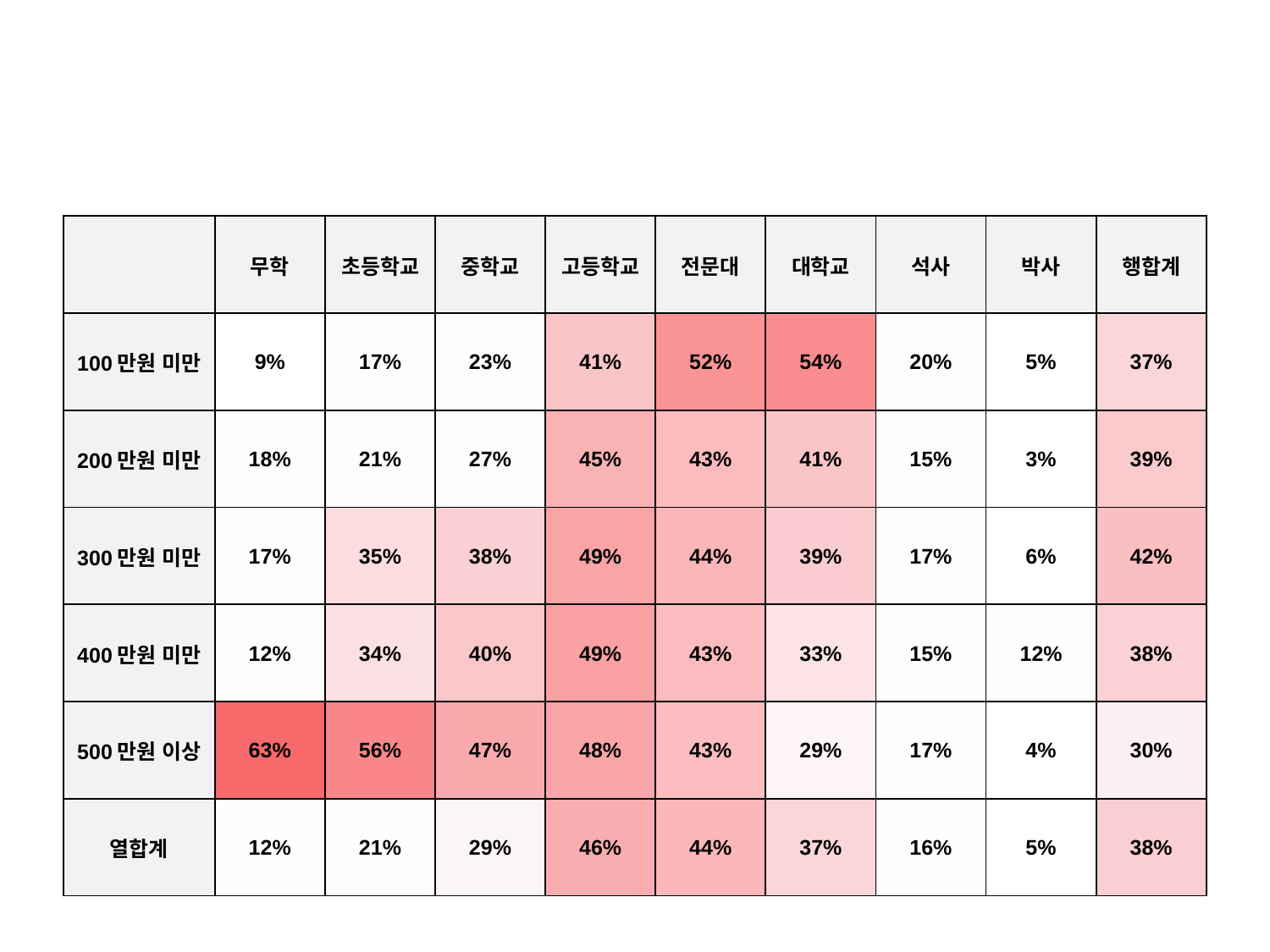

#
|  | 무학 | 초등학교 | 중학교 | 고등학교 | 전문대 | 대학교 | 석사 | 박사 | 행합계 |
| --- | --- | --- | --- | --- | --- | --- | --- | --- | --- |
| 100만원 미만 | 9% | 17% | 23% | 41% | 52% | 54% | 20% | 5% | 37% |
| 200만원 미만 | 18% | 21% | 27% | 45% | 43% | 41% | 15% | 3% | 39% |
| 300만원 미만 | 17% | 35% | 38% | 49% | 44% | 39% | 17% | 6% | 42% |
| 400만원 미만 | 12% | 34% | 40% | 49% | 43% | 33% | 15% | 12% | 38% |
| 500만원 이상 | 63% | 56% | 47% | 48% | 43% | 29% | 17% | 4% | 30% |
| 열합계 | 12% | 21% | 29% | 46% | 44% | 37% | 16% | 5% | 38% |